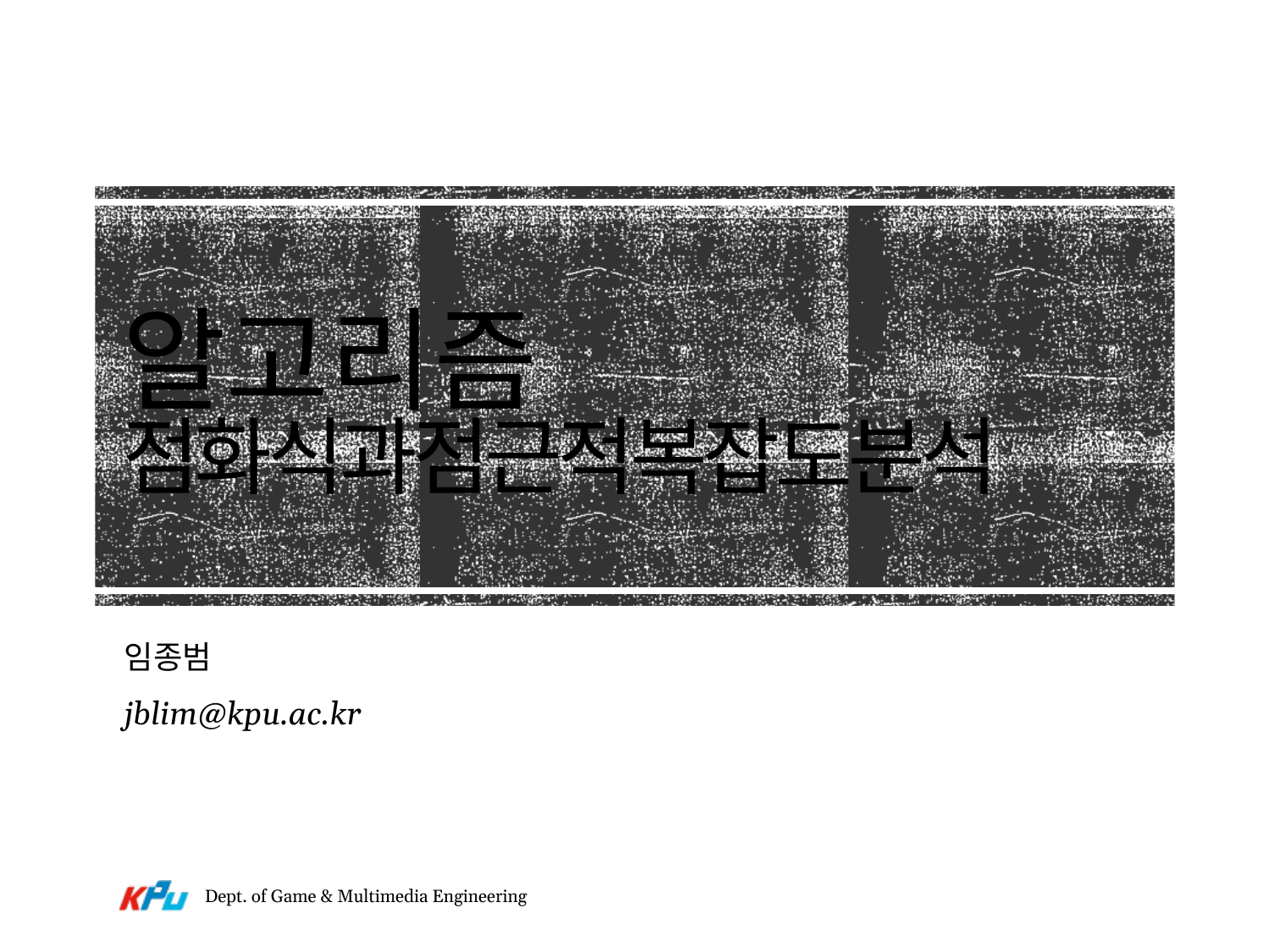

# 알고리즘 점화식과점근적복잡도분석
임종범
jblim@kpu.ac.kr
Dept. of Game & Multimedia Engineering